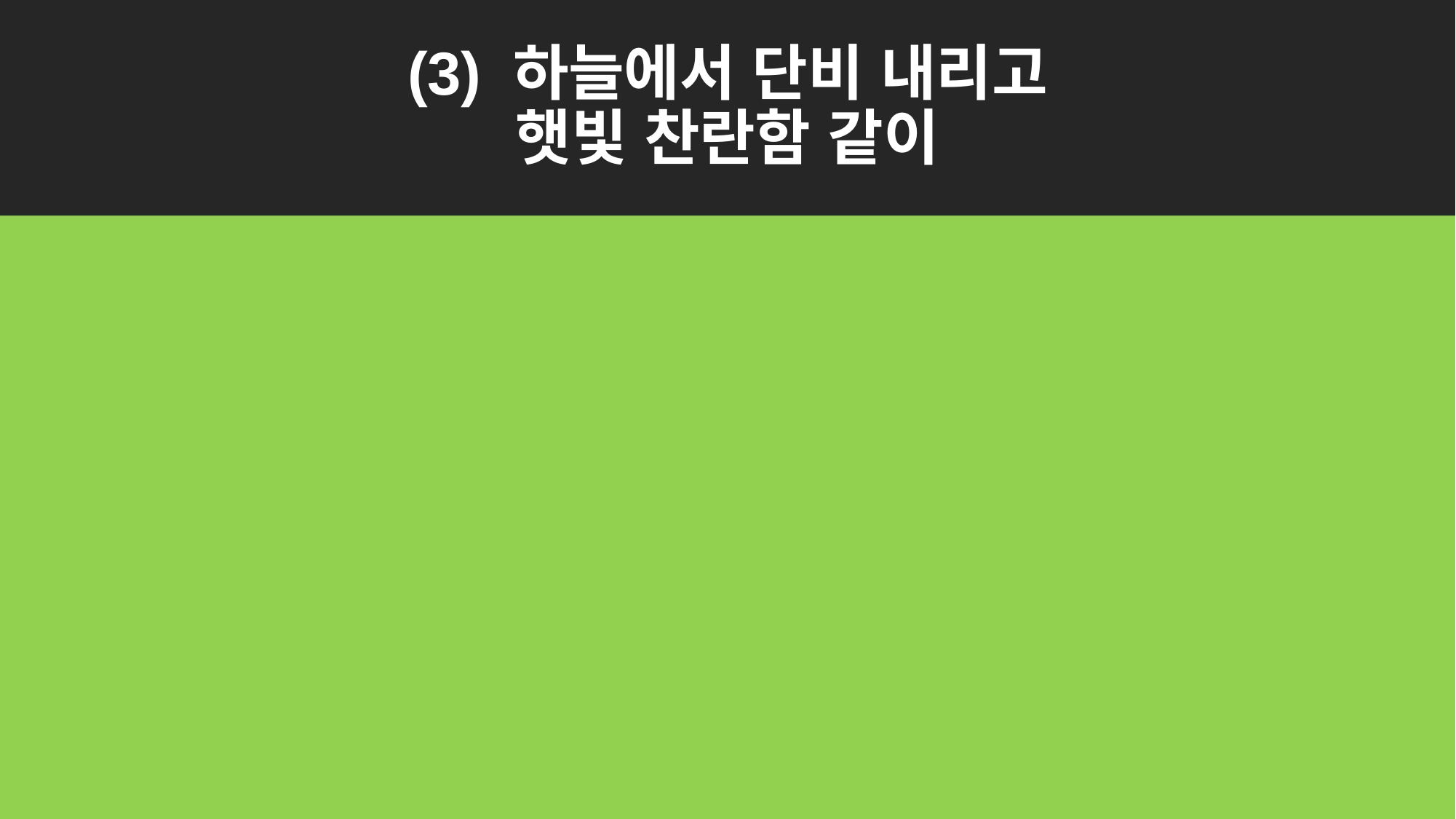

# (3) 하늘에서 단비 내리고 햇빛 찬란함 같이